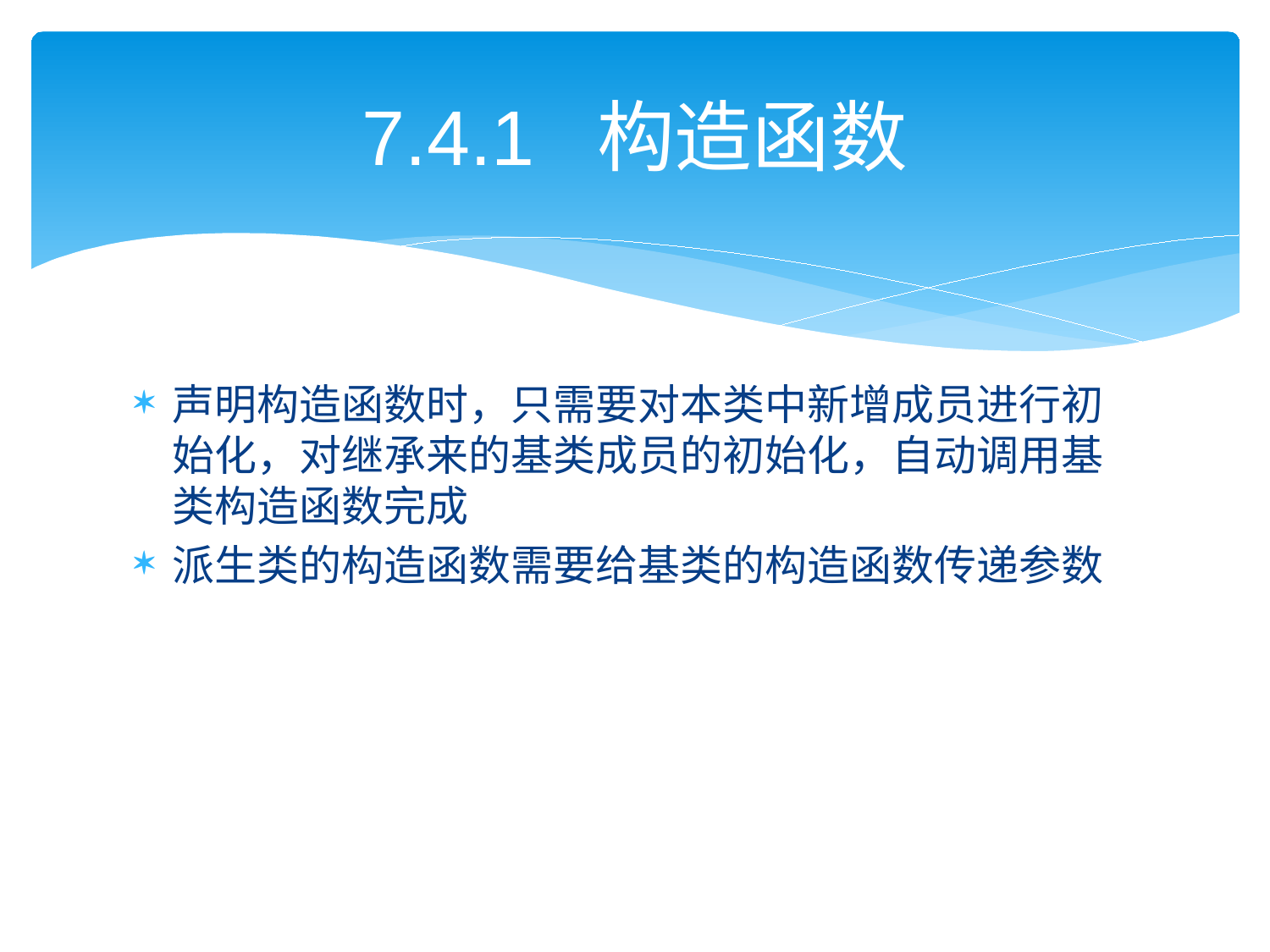

# 7.4.1  构造函数
声明构造函数时，只需要对本类中新增成员进行初始化，对继承来的基类成员的初始化，自动调用基类构造函数完成
派生类的构造函数需要给基类的构造函数传递参数